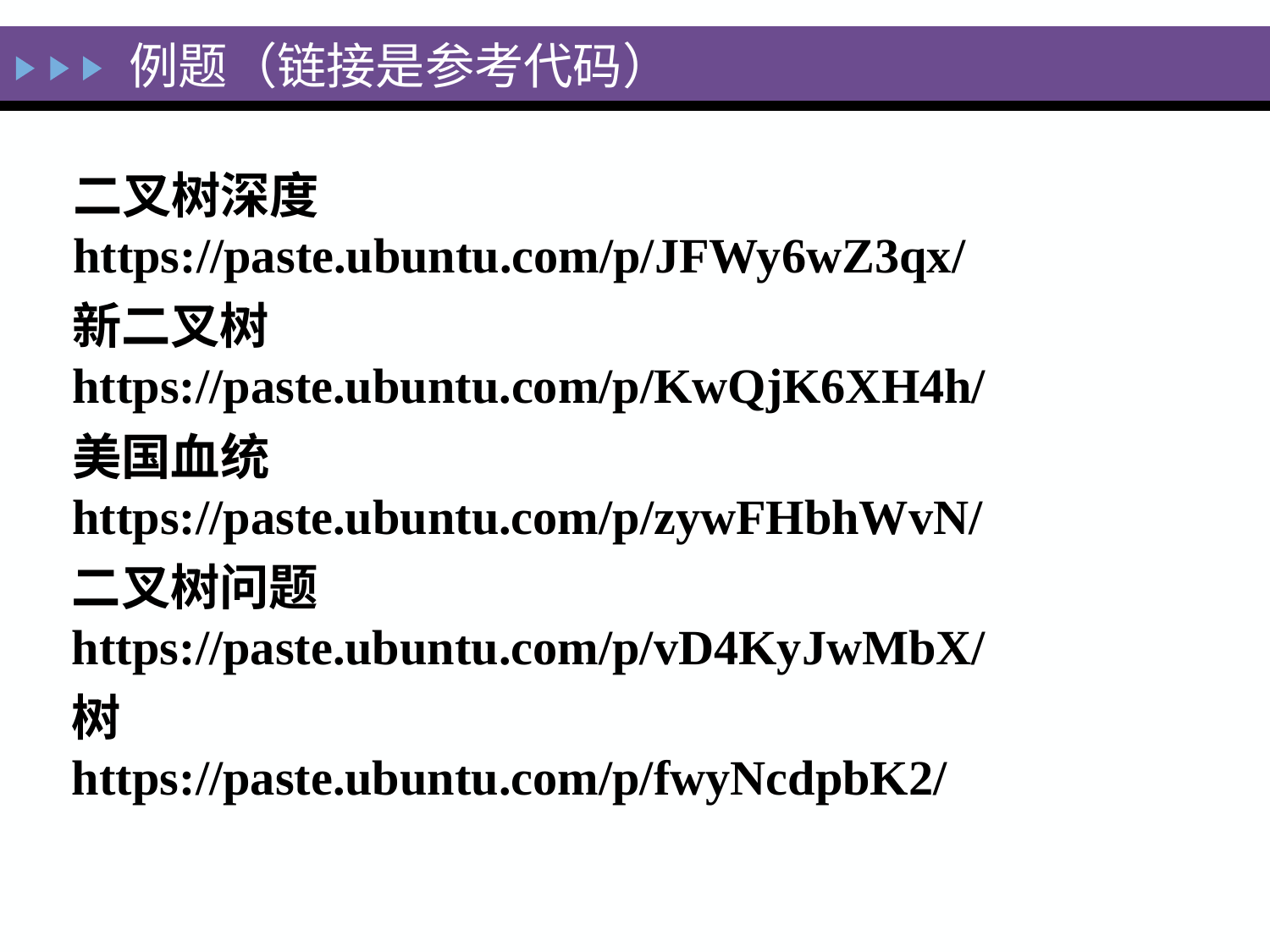

例题（链接是参考代码）
二叉树深度
https://paste.ubuntu.com/p/JFWy6wZ3qx/
新二叉树
https://paste.ubuntu.com/p/KwQjK6XH4h/
美国血统
https://paste.ubuntu.com/p/zywFHbhWvN/
二叉树问题
https://paste.ubuntu.com/p/vD4KyJwMbX/
树
https://paste.ubuntu.com/p/fwyNcdpbK2/